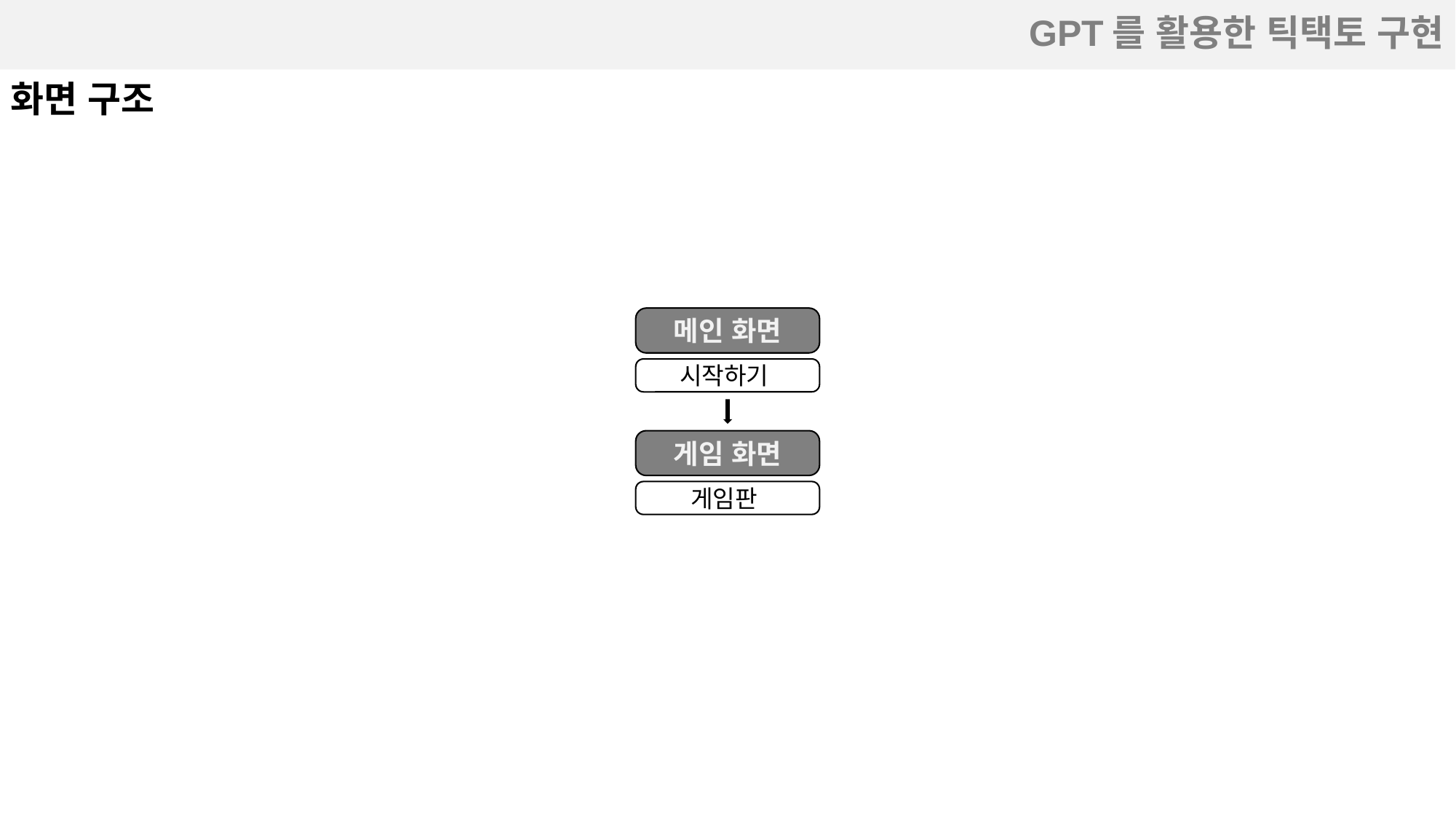

# GPT를 활용한 틱택토 구현
화면 구조
메인 화면
시작하기

게임 화면
게임판